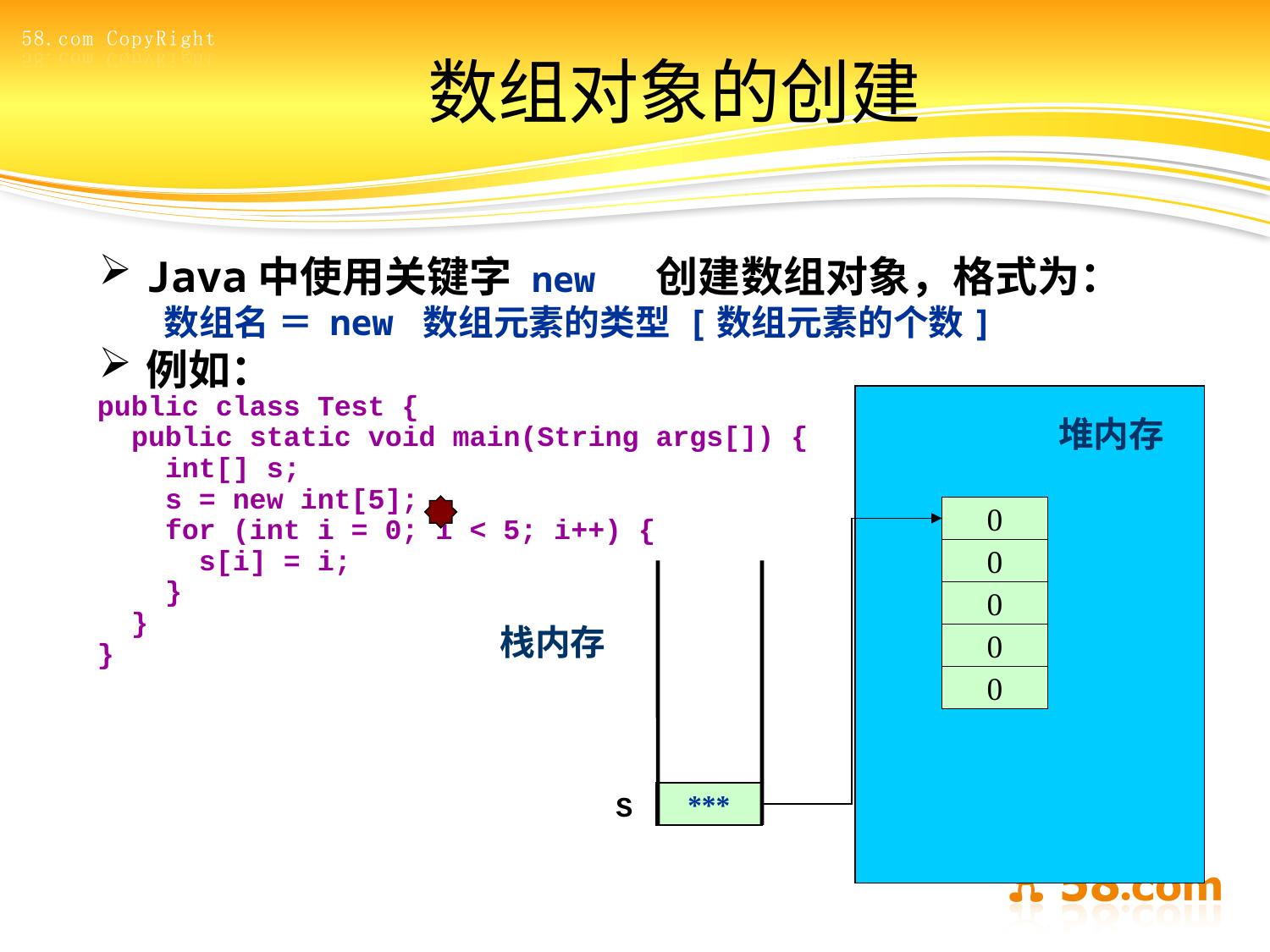

# 数组对象的创建
Java中使用关键字 new  创建数组对象，格式为：
        数组名 ＝ new 数组元素的类型 [数组元素的个数]
例如：

public class Test {
  public static void main(String args[]) {
    int[] s;
    s = new int[5];
    for (int i = 0; i < 5; i++) {
      s[i] = i;
    }
  }
}
堆内存

0
0

0
栈内存
0
0
S
***